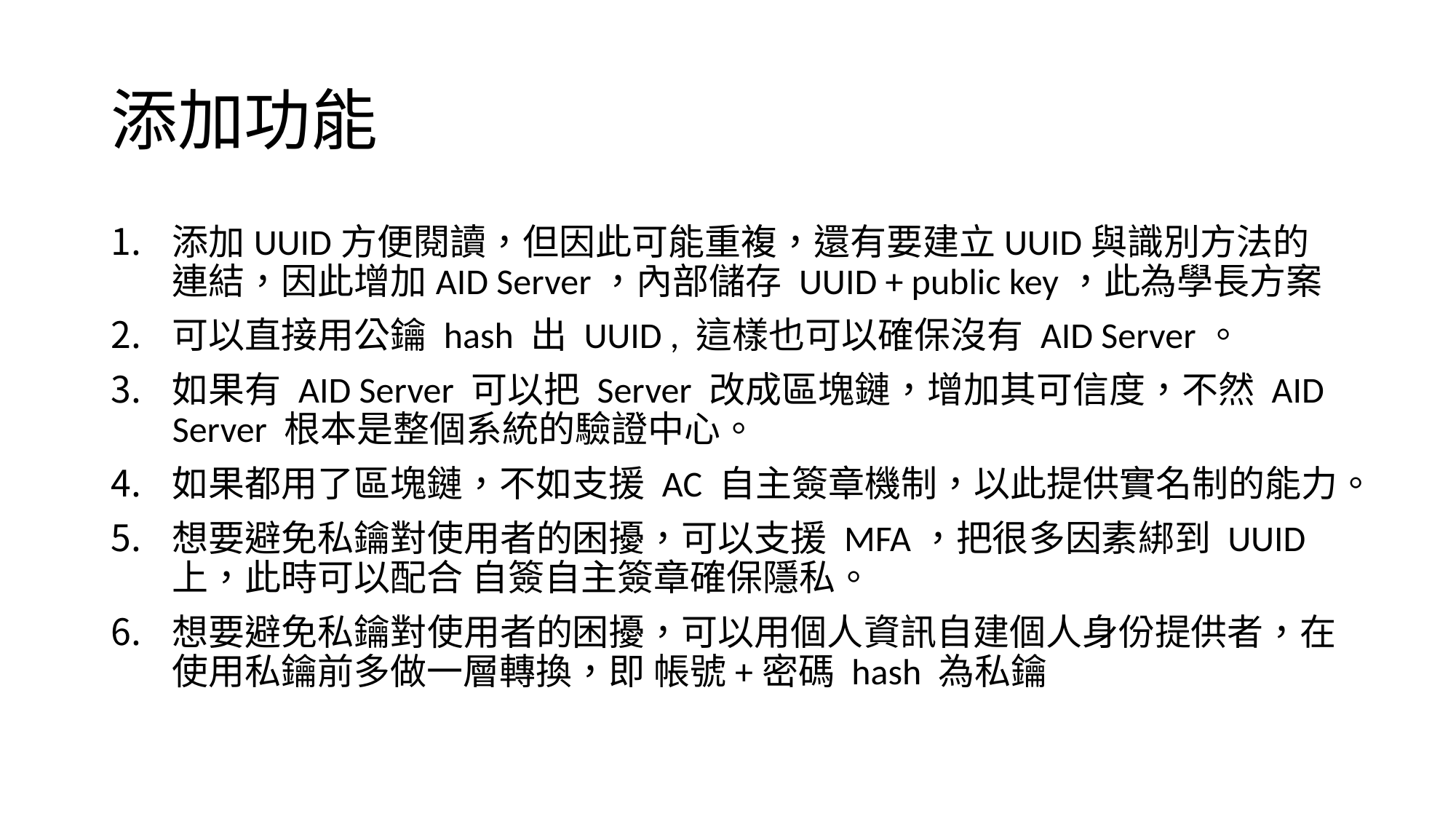

# 添加功能
添加UUID方便閱讀，但因此可能重複，還有要建立UUID與識別方法的連結，因此增加AID Server，內部儲存 UUID + public key，此為學長方案
可以直接用公鑰 hash 出 UUID , 這樣也可以確保沒有 AID Server。
如果有 AID Server 可以把 Server 改成區塊鏈，增加其可信度，不然 AID Server 根本是整個系統的驗證中心。
如果都用了區塊鏈，不如支援 AC 自主簽章機制，以此提供實名制的能力。
想要避免私鑰對使用者的困擾，可以支援 MFA，把很多因素綁到 UUID 上，此時可以配合 自簽自主簽章確保隱私。
想要避免私鑰對使用者的困擾，可以用個人資訊自建個人身份提供者，在使用私鑰前多做一層轉換，即 帳號+密碼 hash 為私鑰